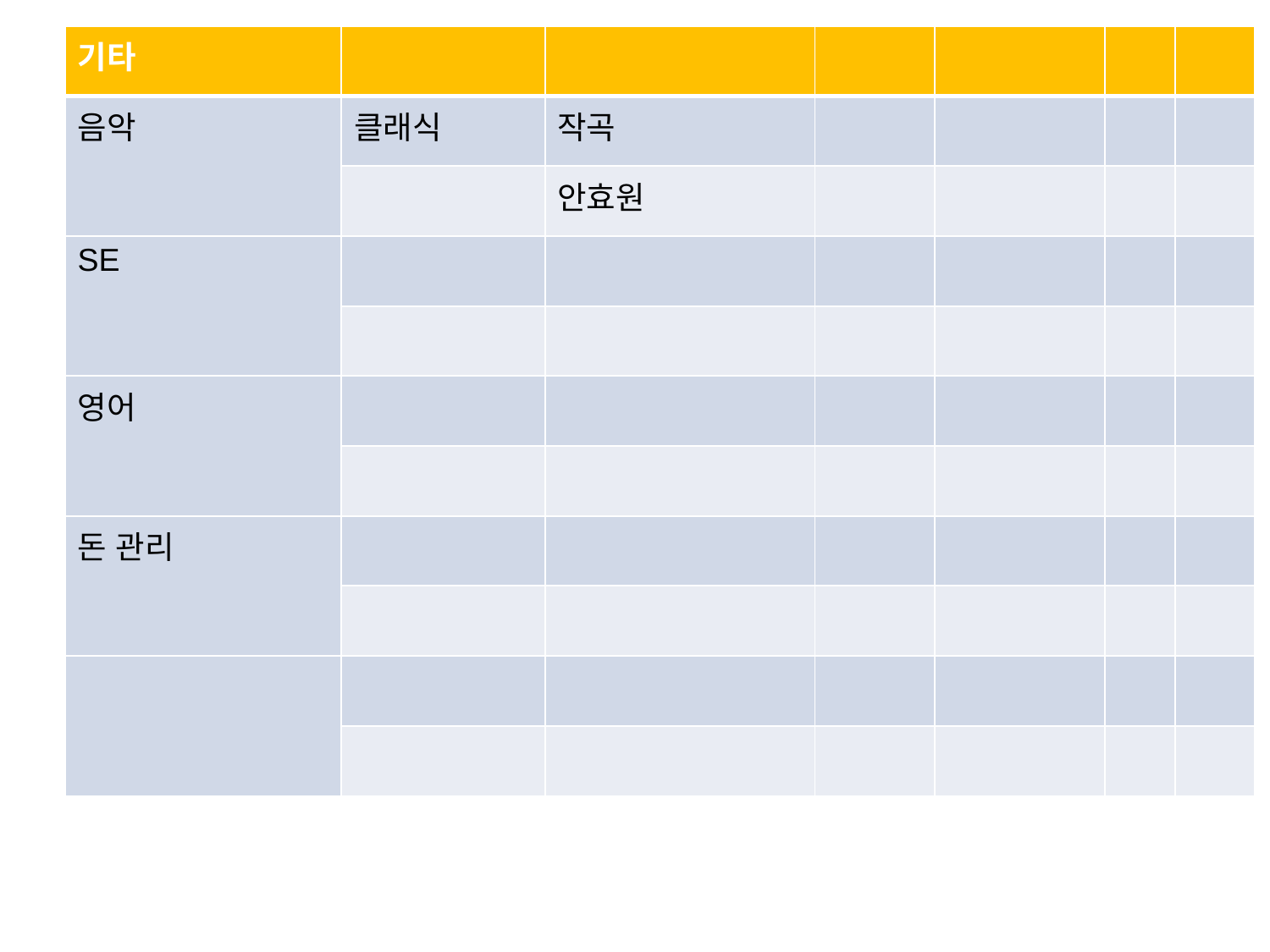

| 기타 |  |  |  |  |  |  |
| --- | --- | --- | --- | --- | --- | --- |
| 음악 | 클래식 | 작곡 |  |  |  |  |
|  |  | 안효원 |  |  |  |  |
| SE |  |  |  |  |  |  |
|  |  |  |  |  |  |  |
| 영어 |  |  |  |  |  |  |
|  |  |  |  |  |  |  |
| 돈 관리 |  |  |  |  |  |  |
|  |  |  |  |  |  |  |
|  |  |  |  |  |  |  |
|  |  |  |  |  |  |  |